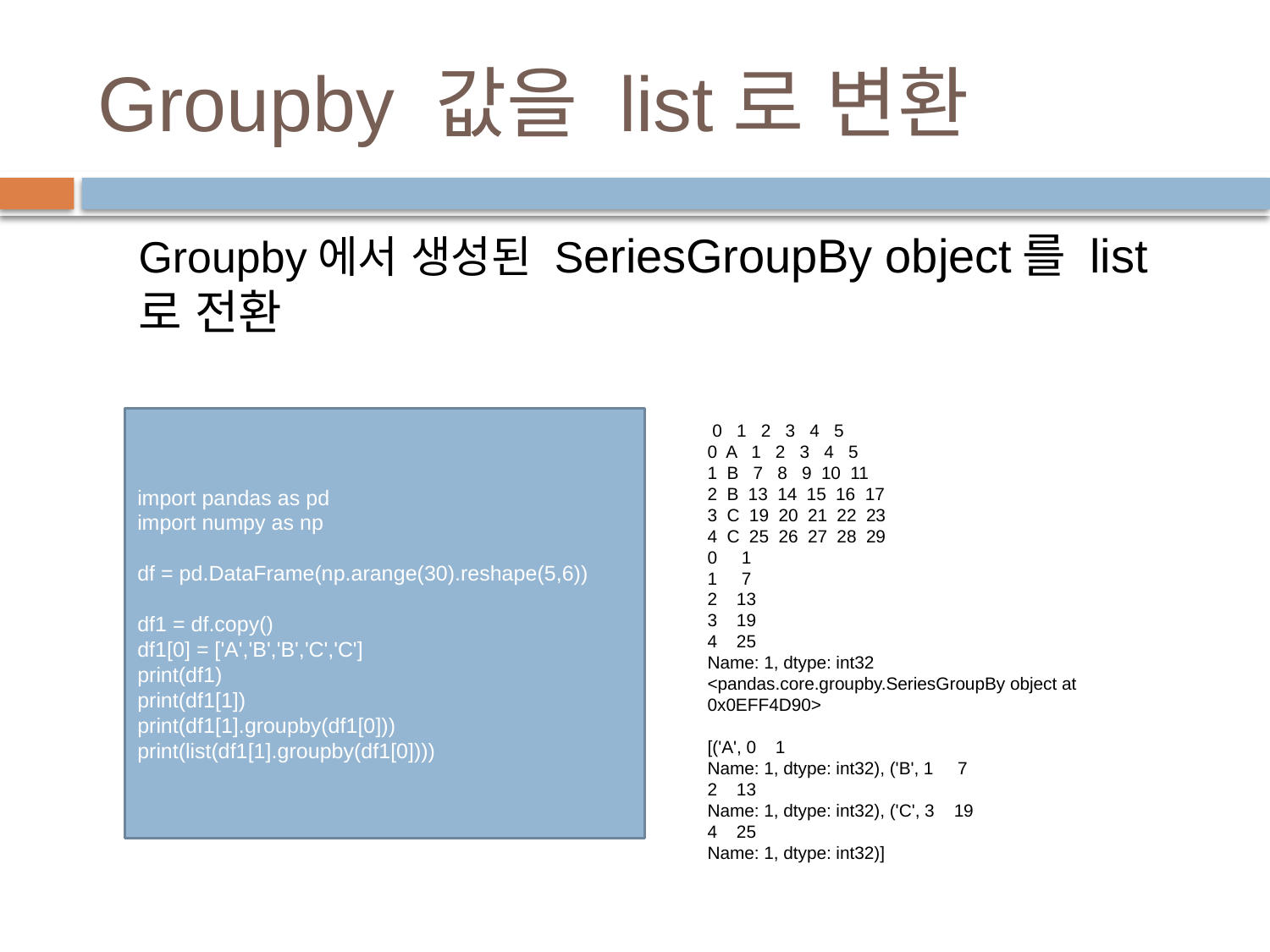

# Groupby 값을 list로 변환
Groupby에서 생성된 SeriesGroupBy object를 list로 전환
import pandas as pd
import numpy as np

df = pd.DataFrame(np.arange(30).reshape(5,6))

df1 = df.copy()
df1[0] = ['A','B','B','C','C']
print(df1)
print(df1[1])
print(df1[1].groupby(df1[0]))
print(list(df1[1].groupby(df1[0])))
 0   1   2   3   4   5
0  A   1   2   3   4   5
1  B   7   8   9  10  11
2  B  13  14  15  16  17
3  C  19  20  21  22  23
4  C  25  26  27  28  29
0     1
1     7
2    13
3    19
4    25
Name: 1, dtype: int32
<pandas.core.groupby.SeriesGroupBy object at 0x0EFF4D90>

[('A', 0    1
Name: 1, dtype: int32), ('B', 1     7
2    13
Name: 1, dtype: int32), ('C', 3    19
4    25
Name: 1, dtype: int32)]